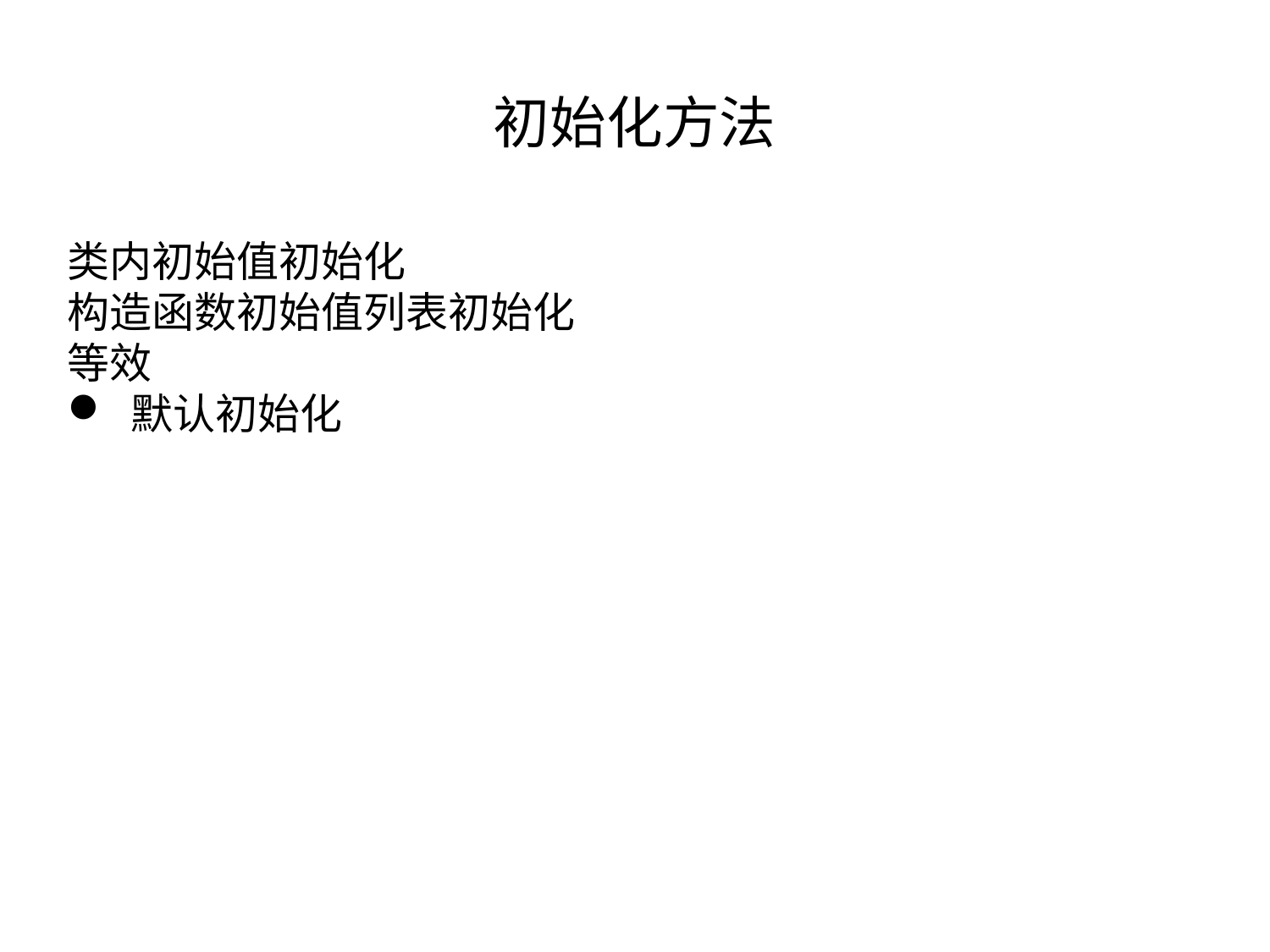

初始化方法
类内初始值初始化
构造函数初始值列表初始化
等效
默认初始化